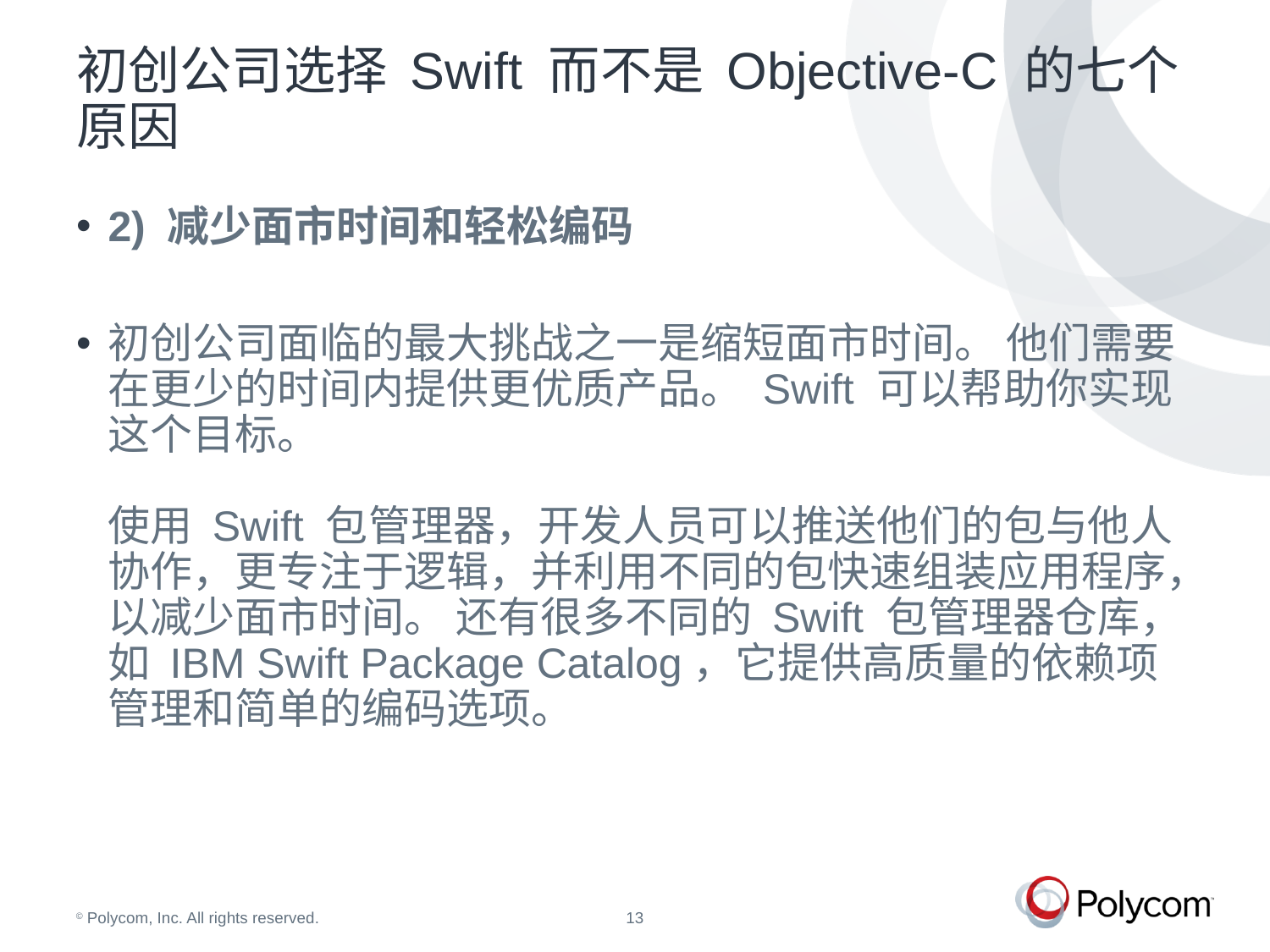

# 初创公司选择 Swift 而不是 Objective-C 的七个原因
2) 减少面市时间和轻松编码
初创公司面临的最大挑战之一是缩短面市时间。 他们需要在更少的时间内提供更优质产品。 Swift 可以帮助你实现这个目标。
使用 Swift 包管理器，开发人员可以推送他们的包与他人协作，更专注于逻辑，并利用不同的包快速组装应用程序，以减少面市时间。 还有很多不同的 Swift 包管理器仓库，如 IBM Swift Package Catalog，它提供高质量的依赖项管理和简单的编码选项。